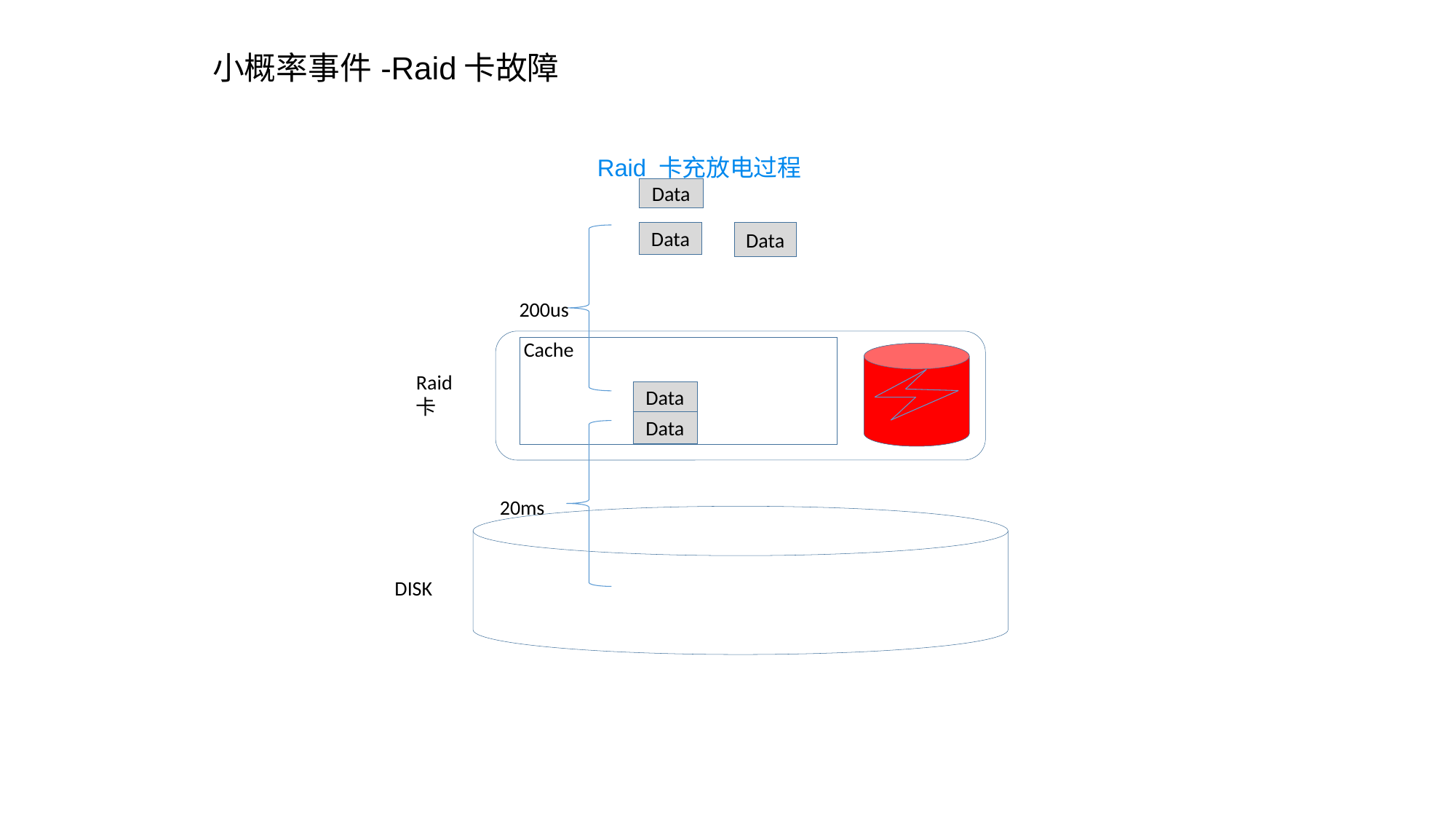

小概率事件-Raid卡故障
Raid 卡充放电过程
Data
Data
Data

200us

Cache

Raid卡
Data
Data

20ms

DISK